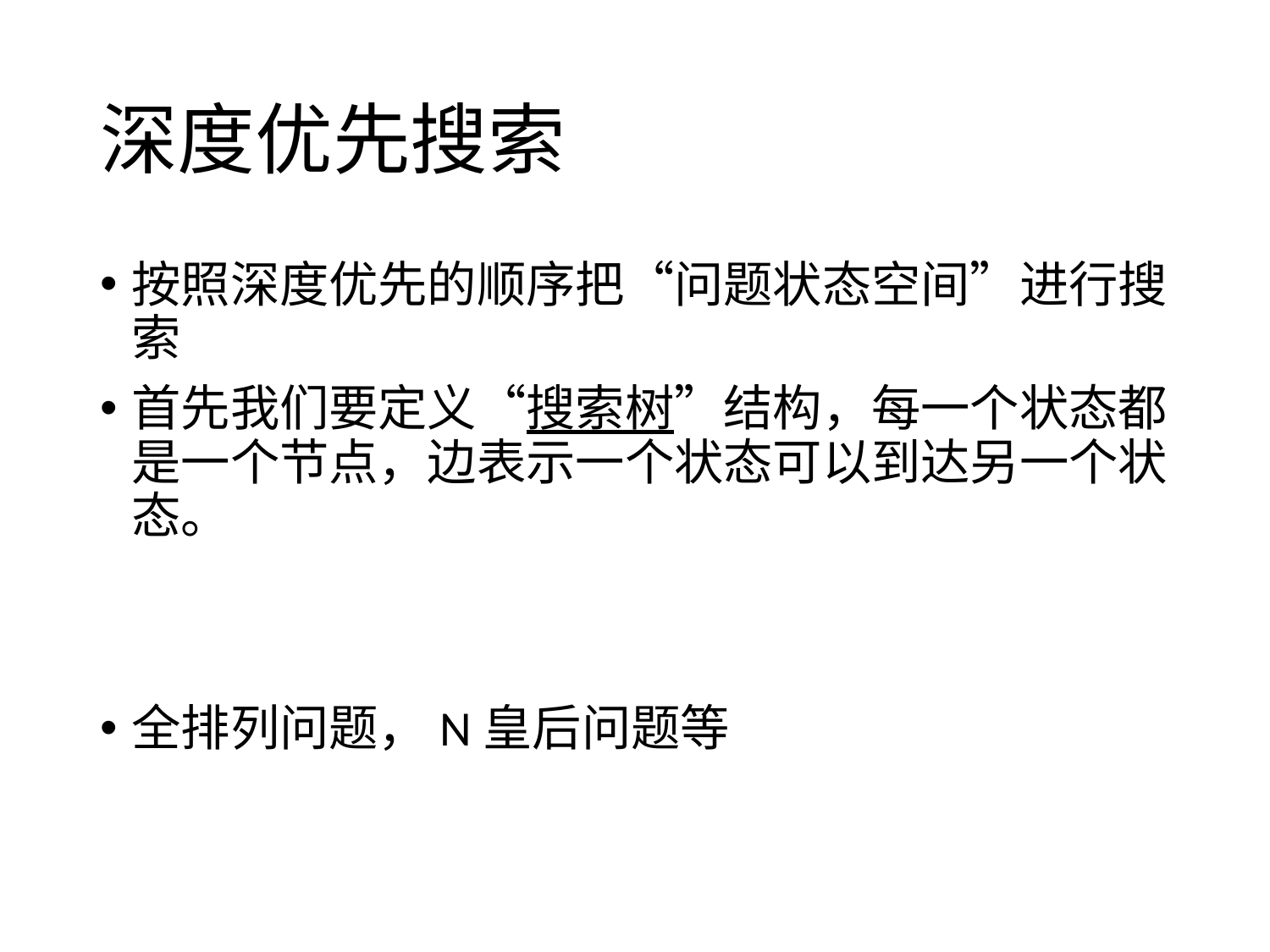

# 深度优先搜索
按照深度优先的顺序把“问题状态空间”进行搜索
首先我们要定义“搜索树”结构，每一个状态都是一个节点，边表示一个状态可以到达另一个状态。

全排列问题，N皇后问题等